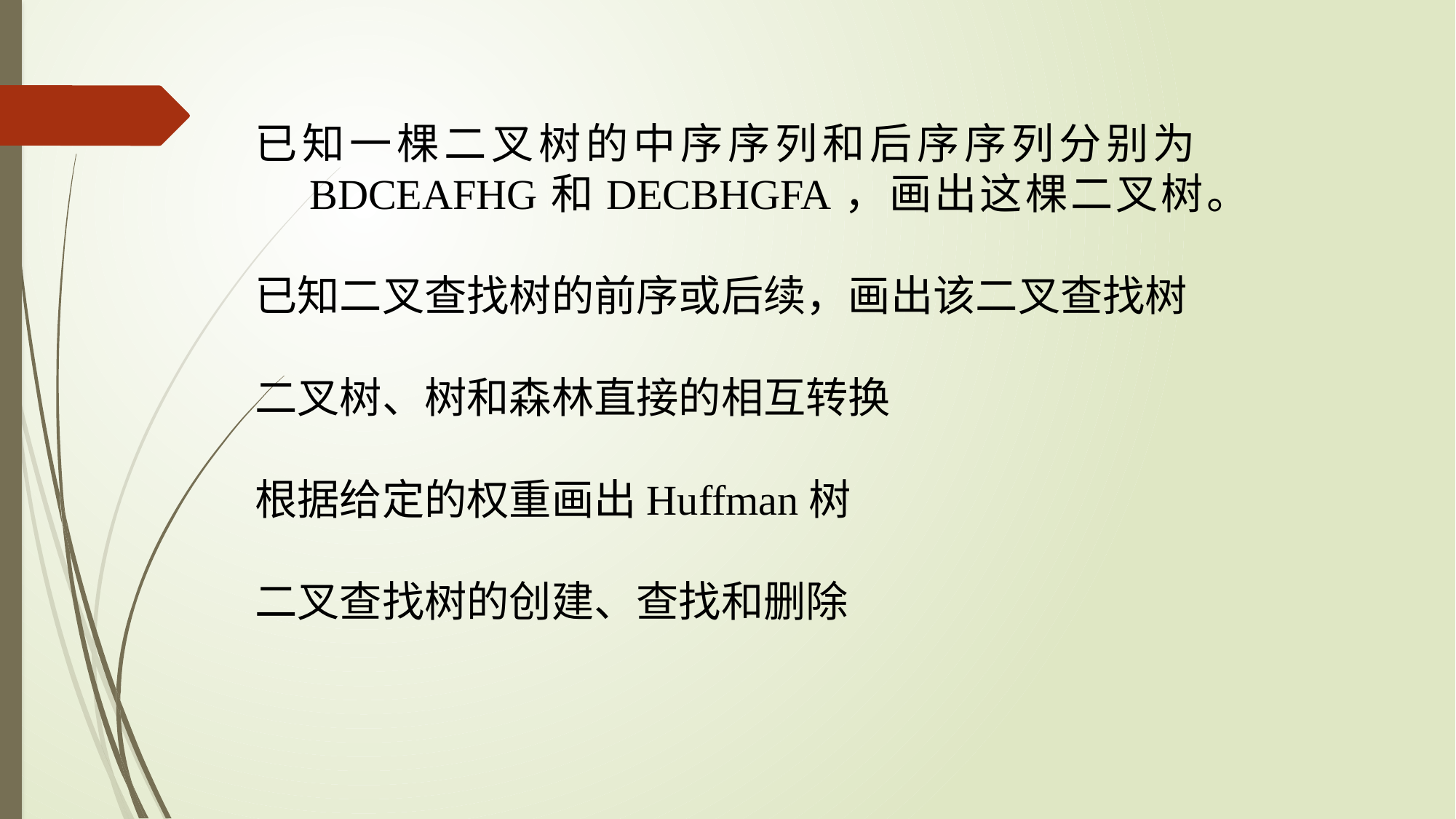

已知一棵二叉树的中序序列和后序序列分别为BDCEAFHG和DECBHGFA，画出这棵二叉树。

已知二叉查找树的前序或后续，画出该二叉查找树

二叉树、树和森林直接的相互转换

根据给定的权重画出Huffman树

二叉查找树的创建、查找和删除